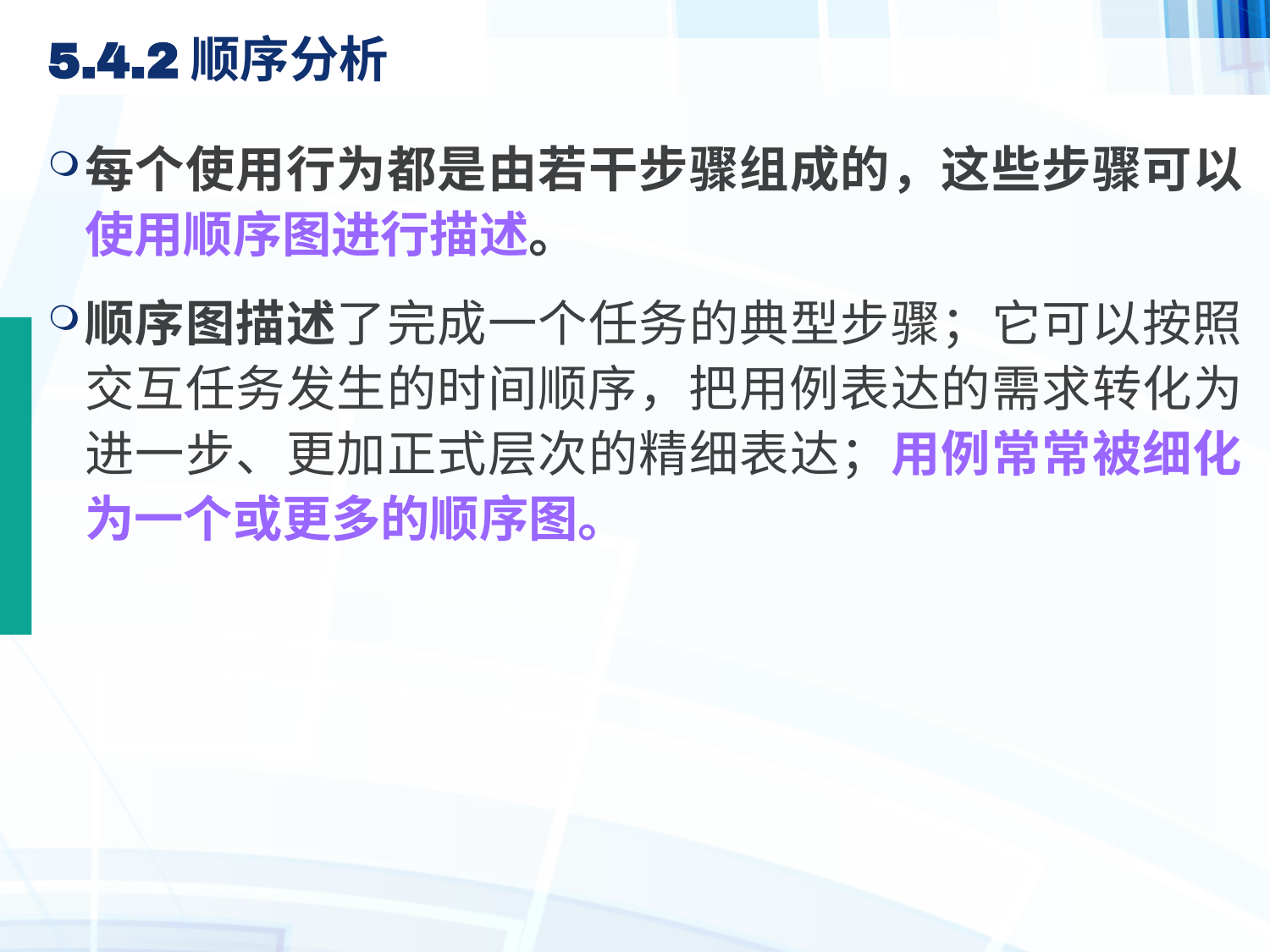

# 5.4.2顺序分析
每个使用行为都是由若干步骤组成的，这些步骤可以使用顺序图进行描述。
顺序图描述了完成一个任务的典型步骤；它可以按照交互任务发生的时间顺序，把用例表达的需求转化为进一步、更加正式层次的精细表达；用例常常被细化为一个或更多的顺序图。